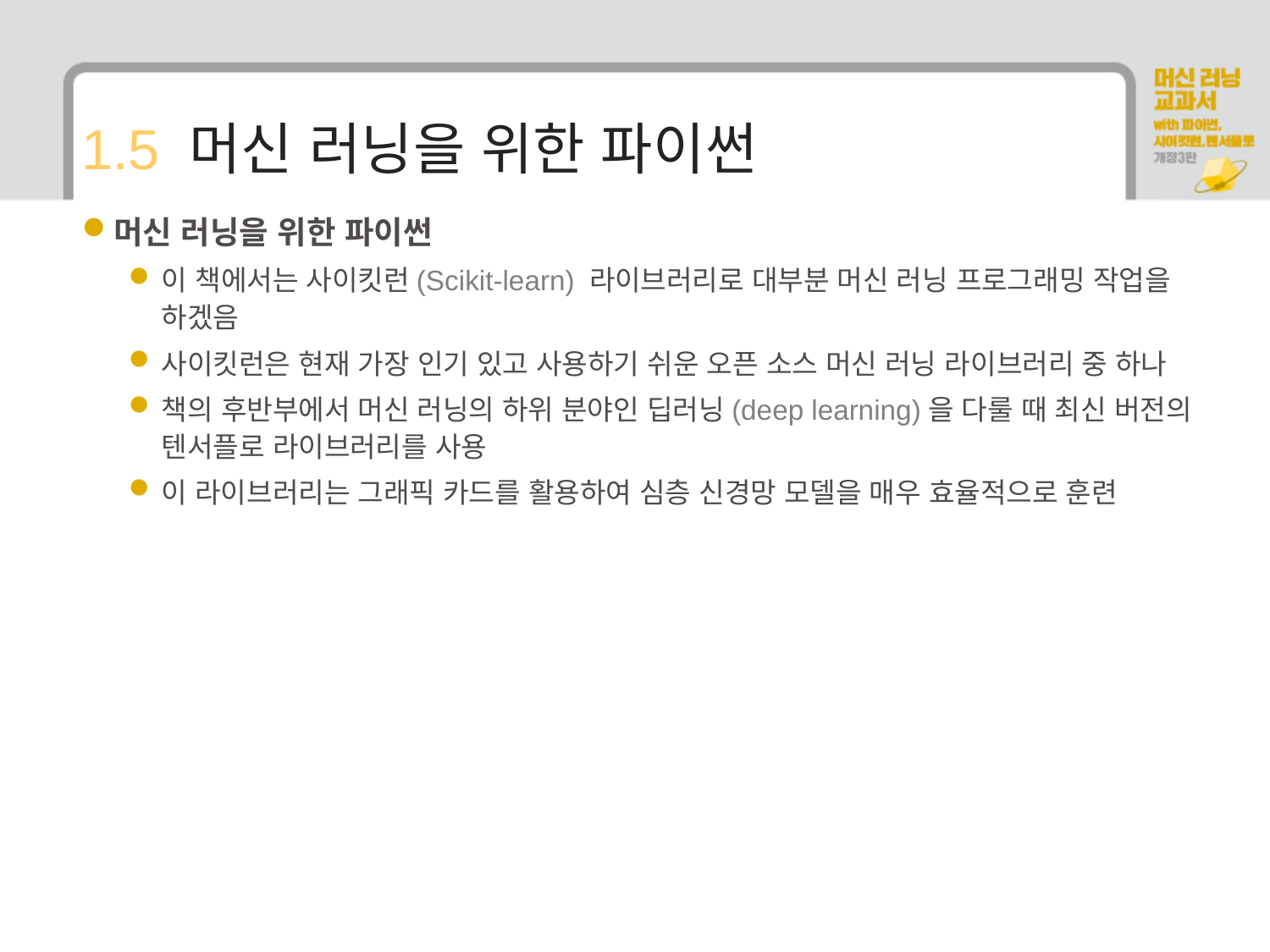

# 1.5 머신 러닝을 위한 파이썬
머신 러닝을 위한 파이썬
이 책에서는 사이킷런(Scikit-learn) 라이브러리로 대부분 머신 러닝 프로그래밍 작업을 하겠음
사이킷런은 현재 가장 인기 있고 사용하기 쉬운 오픈 소스 머신 러닝 라이브러리 중 하나
책의 후반부에서 머신 러닝의 하위 분야인 딥러닝(deep learning)을 다룰 때 최신 버전의 텐서플로 라이브러리를 사용
이 라이브러리는 그래픽 카드를 활용하여 심층 신경망 모델을 매우 효율적으로 훈련